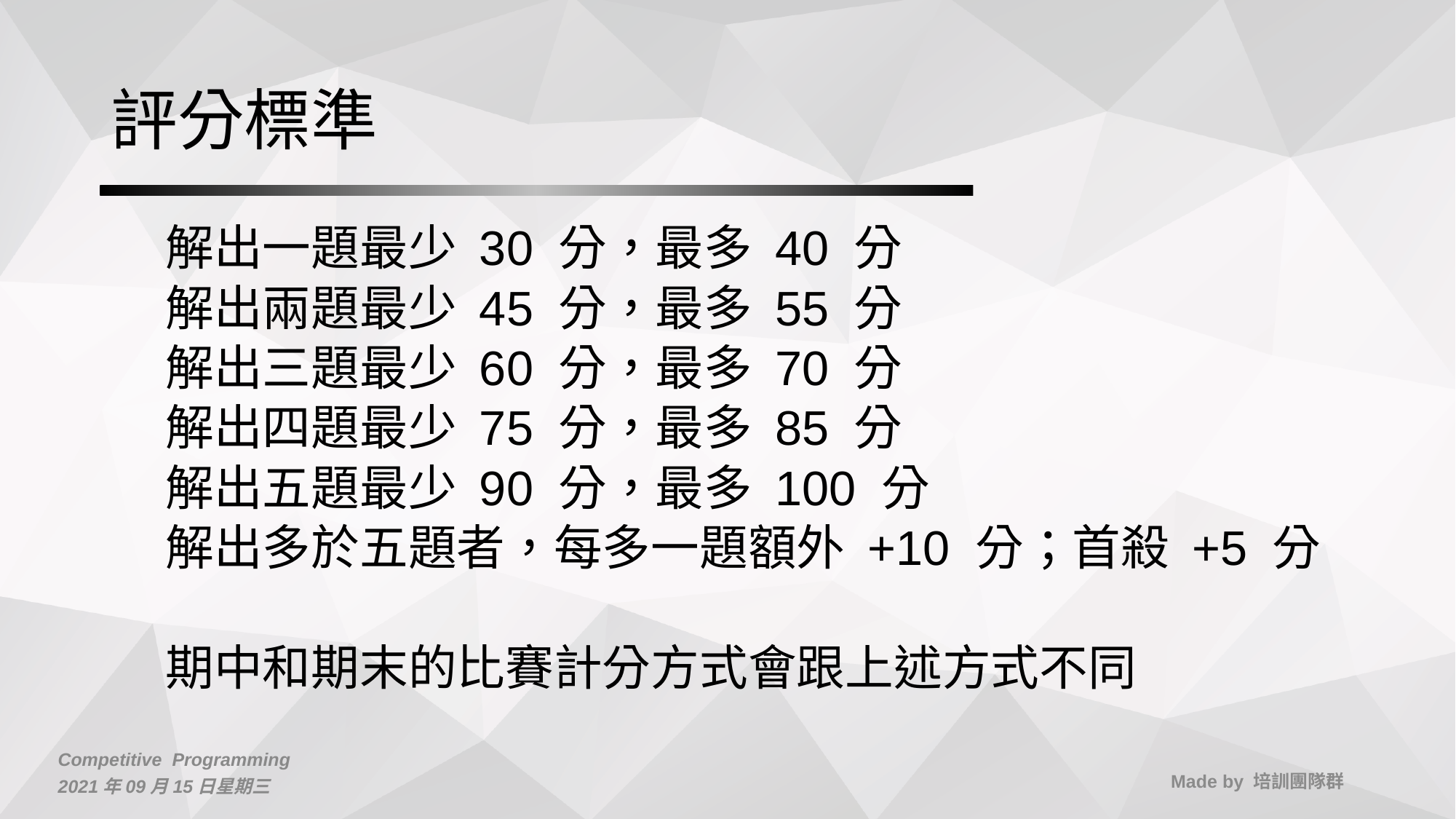

# 評分標準
解出一題最少 30 分，最多 40 分
解出兩題最少 45 分，最多 55 分
解出三題最少 60 分，最多 70 分
解出四題最少 75 分，最多 85 分
解出五題最少 90 分，最多 100 分
解出多於五題者，每多一題額外 +10 分；首殺 +5 分

期中和期末的比賽計分方式會跟上述方式不同